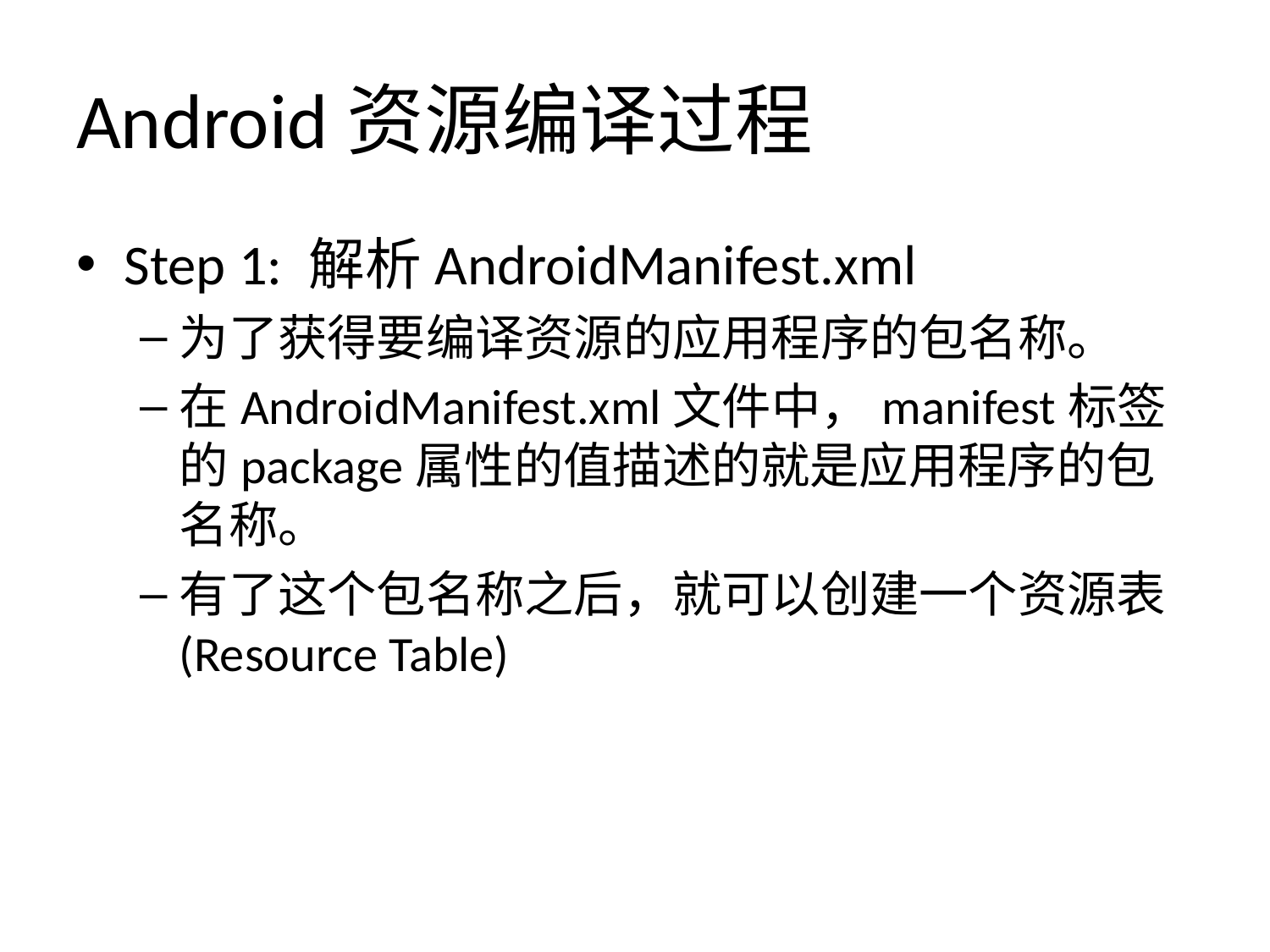

# Android资源编译过程
Step 1: 解析AndroidManifest.xml
为了获得要编译资源的应用程序的包名称。
在AndroidManifest.xml文件中，manifest标签的package属性的值描述的就是应用程序的包名称。
有了这个包名称之后，就可以创建一个资源表(Resource Table)